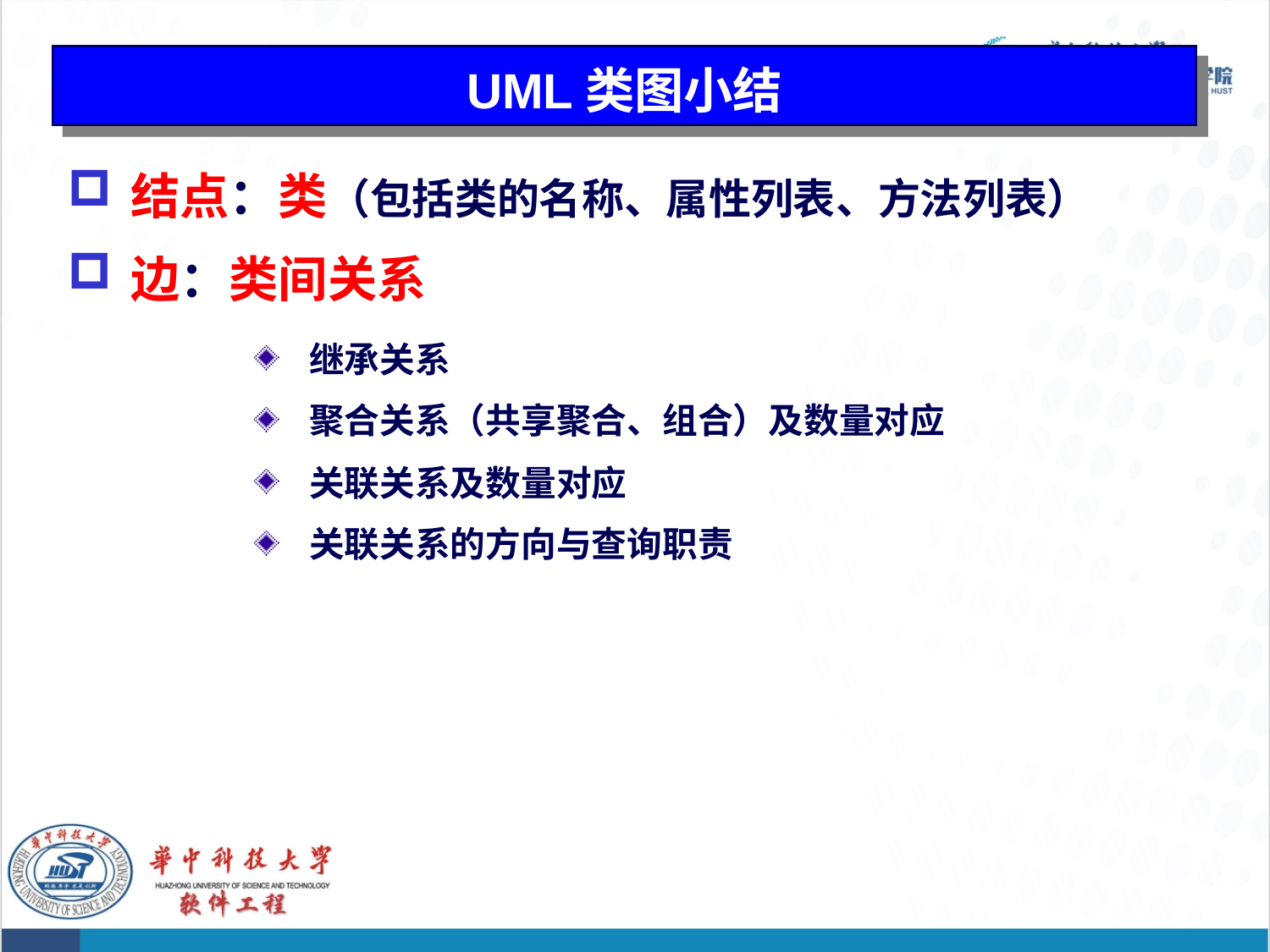

# UML类图小结
结点：类（包括类的名称、属性列表、方法列表）
边：类间关系
 继承关系
 聚合关系（共享聚合、组合）及数量对应
 关联关系及数量对应
 关联关系的方向与查询职责